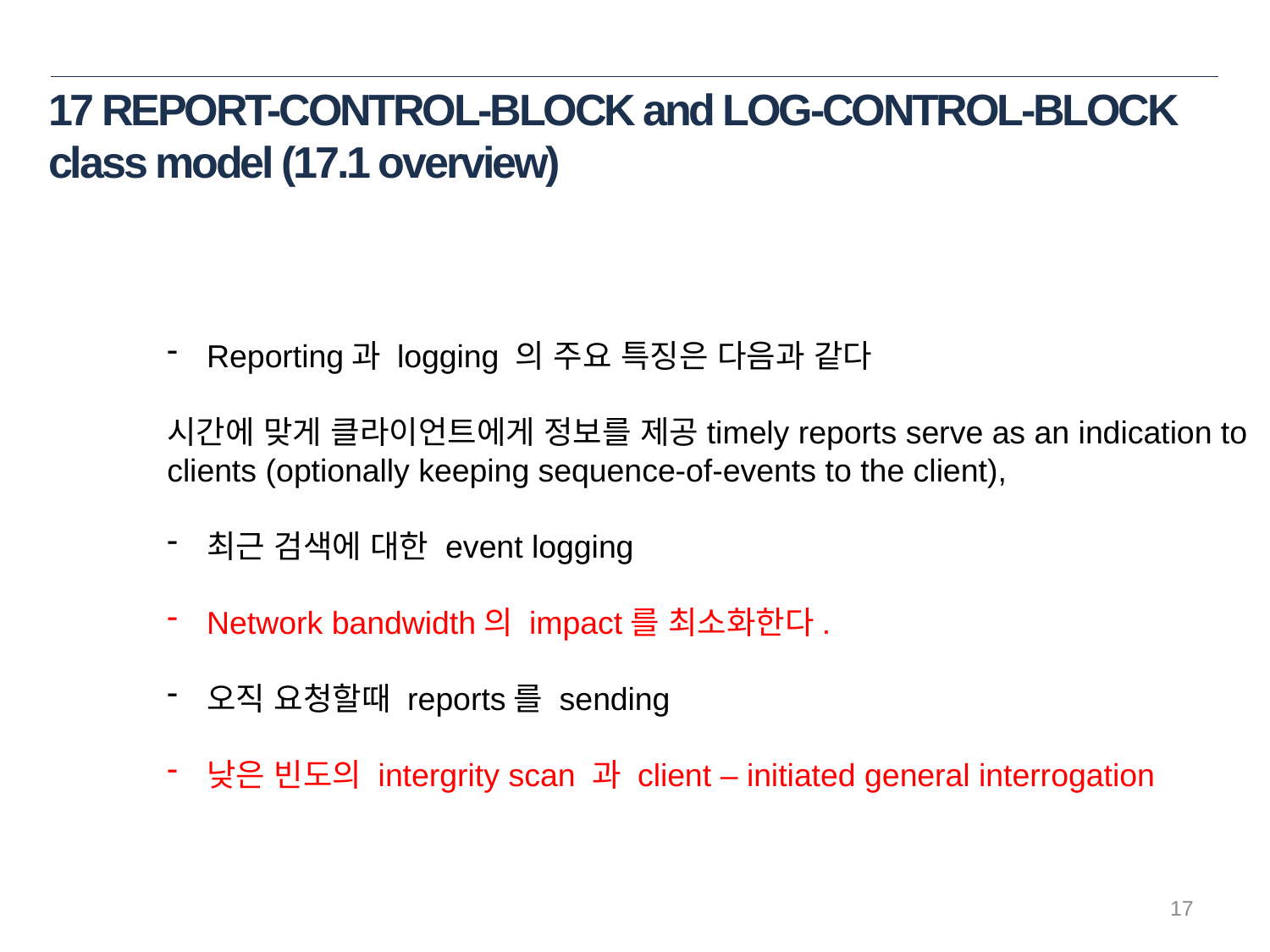

17 REPORT-CONTROL-BLOCK and LOG-CONTROL-BLOCK class model (17.1 overview)
Reporting과 logging 의 주요 특징은 다음과 같다

시간에 맞게 클라이언트에게 정보를 제공timely reports serve as an indication to clients (optionally keeping sequence-of-events to the client),

최근 검색에 대한 event logging

Network bandwidth의 impact를 최소화한다.

오직 요청할때 reports를 sending

낮은 빈도의 intergrity scan 과 client – initiated general interrogation
17